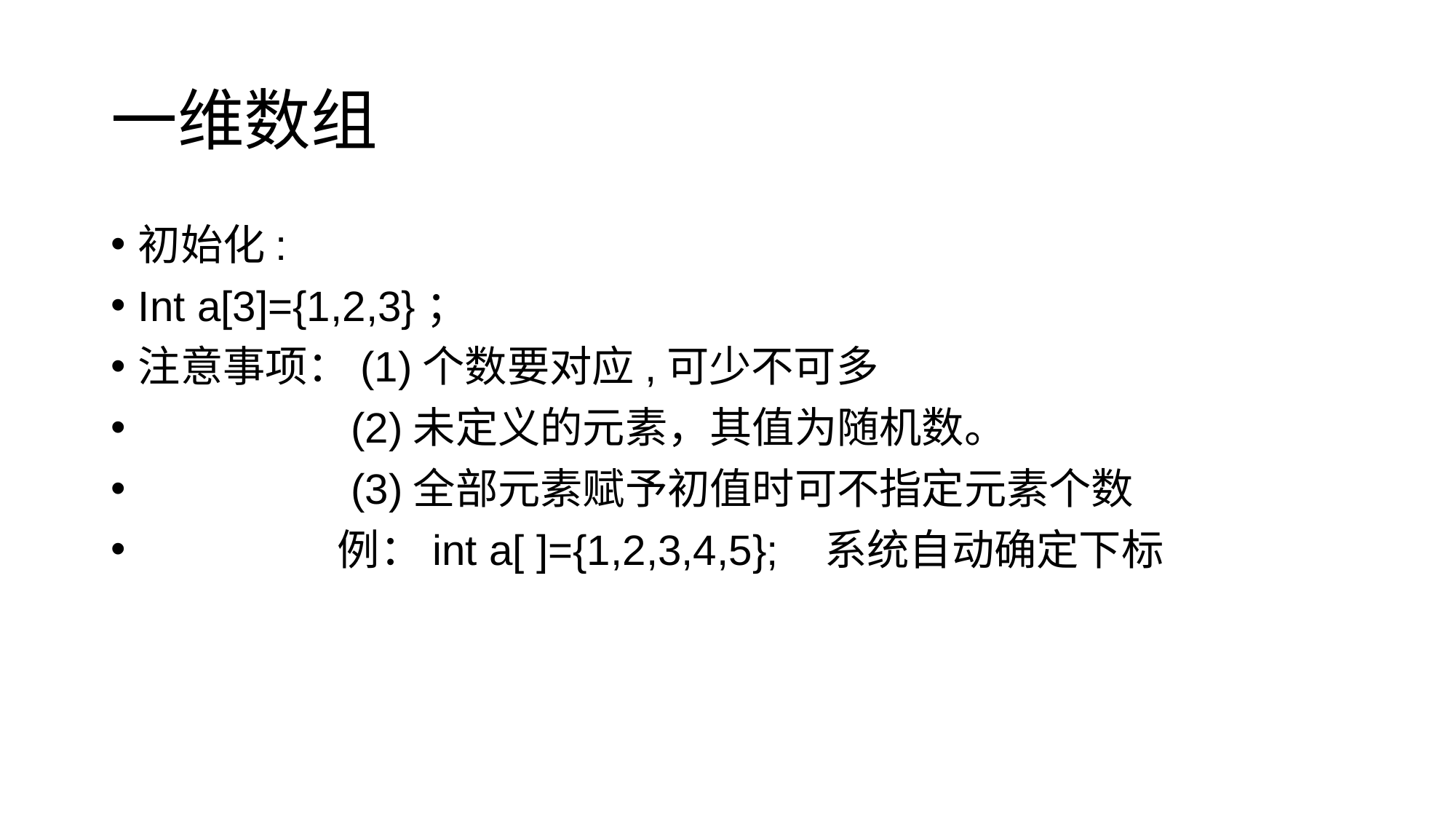

# 一维数组
初始化:
Int a[3]={1,2,3}；
注意事项：(1)个数要对应,可少不可多
                  (2)未定义的元素，其值为随机数。
                  (3)全部元素赋予初值时可不指定元素个数
                    例：int a[ ]={1,2,3,4,5};   系统自动确定下标